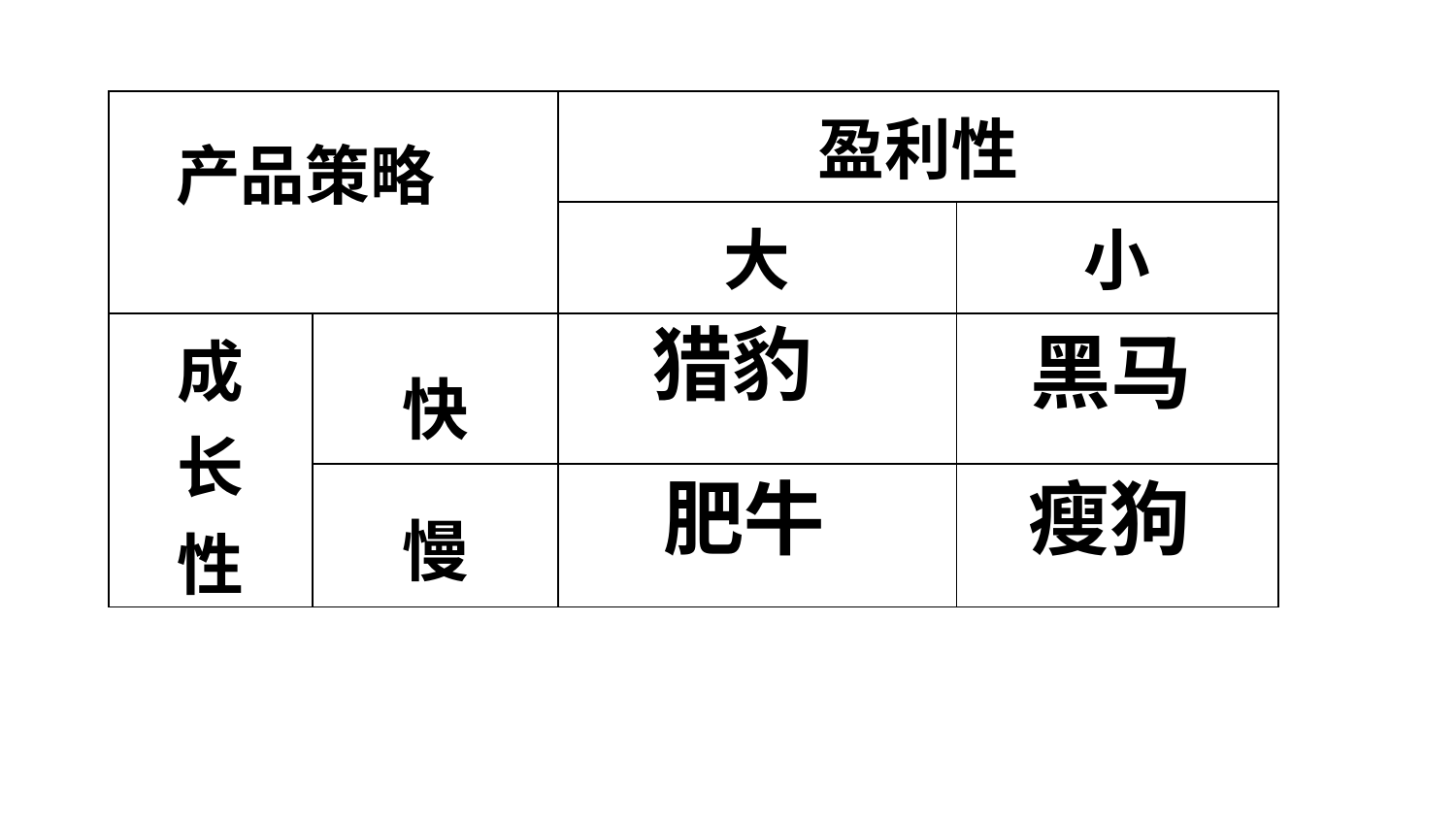

|  |  | 盈利性 |  |
| --- | --- | --- | --- |
|  |  | 大 | 小 |
| 成 长 性 | 快 |  |  |
|  | 慢 |  |  |
产品策略
黑马
猎豹
肥牛
瘦狗